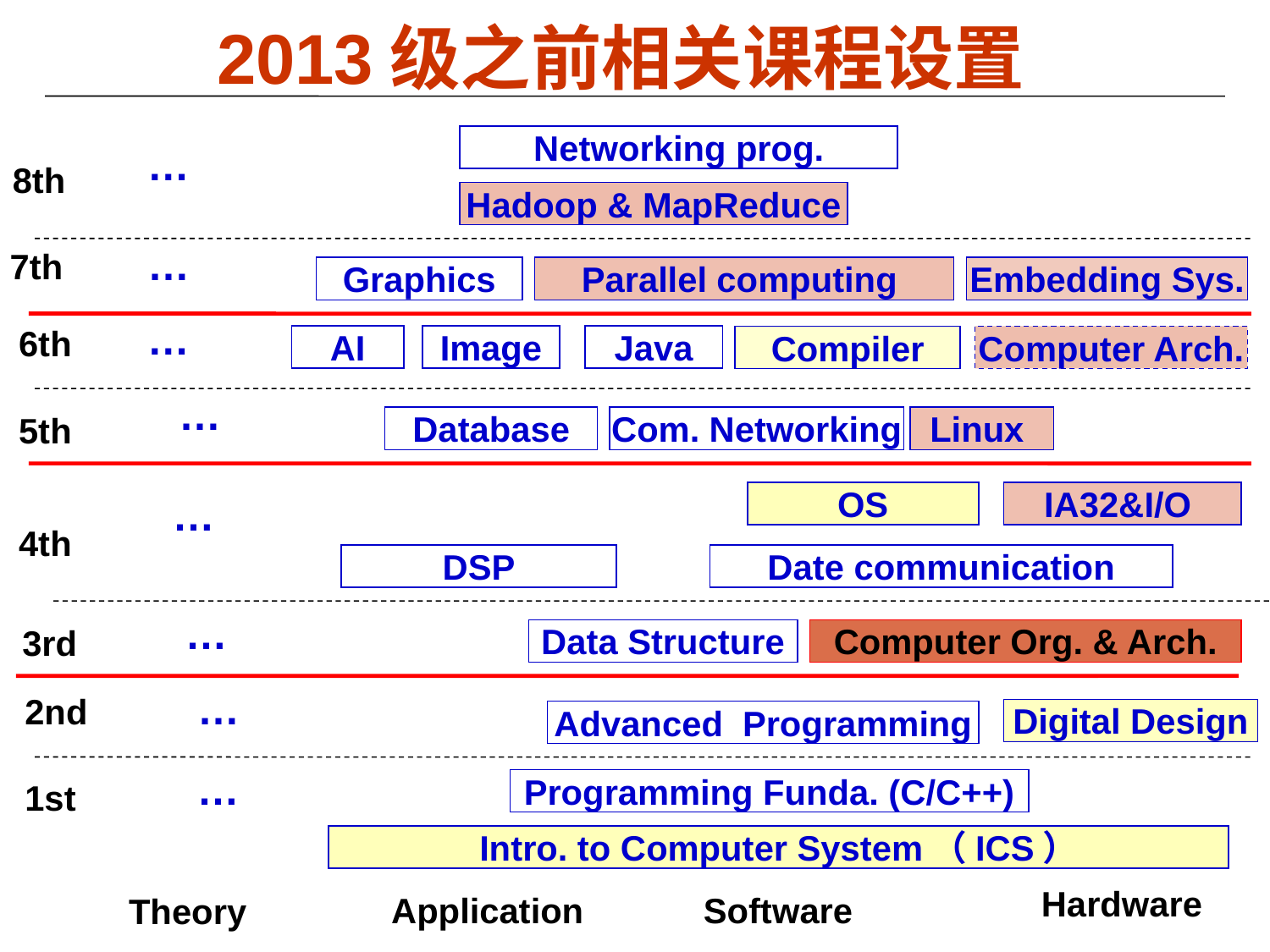

# 2013级之前相关课程设置
Networking prog.
…
8th
Hadoop & MapReduce
…

7th
Graphics
Parallel computing
Embedding Sys.
…

6th
AI
Image
Java
Compiler
Computer Arch.

…
Database
Com. Networking
Linux
5th

OS
IA32&I/O
…
4th
DSP
Date communication

…
Data Structure
Computer Org. & Arch.
3rd

…
2nd
Digital Design
Advanced  Programming

…
Programming Funda. (C/C++)
1st
Intro. to Computer System（ICS）
Hardware
Application
Software
Theory